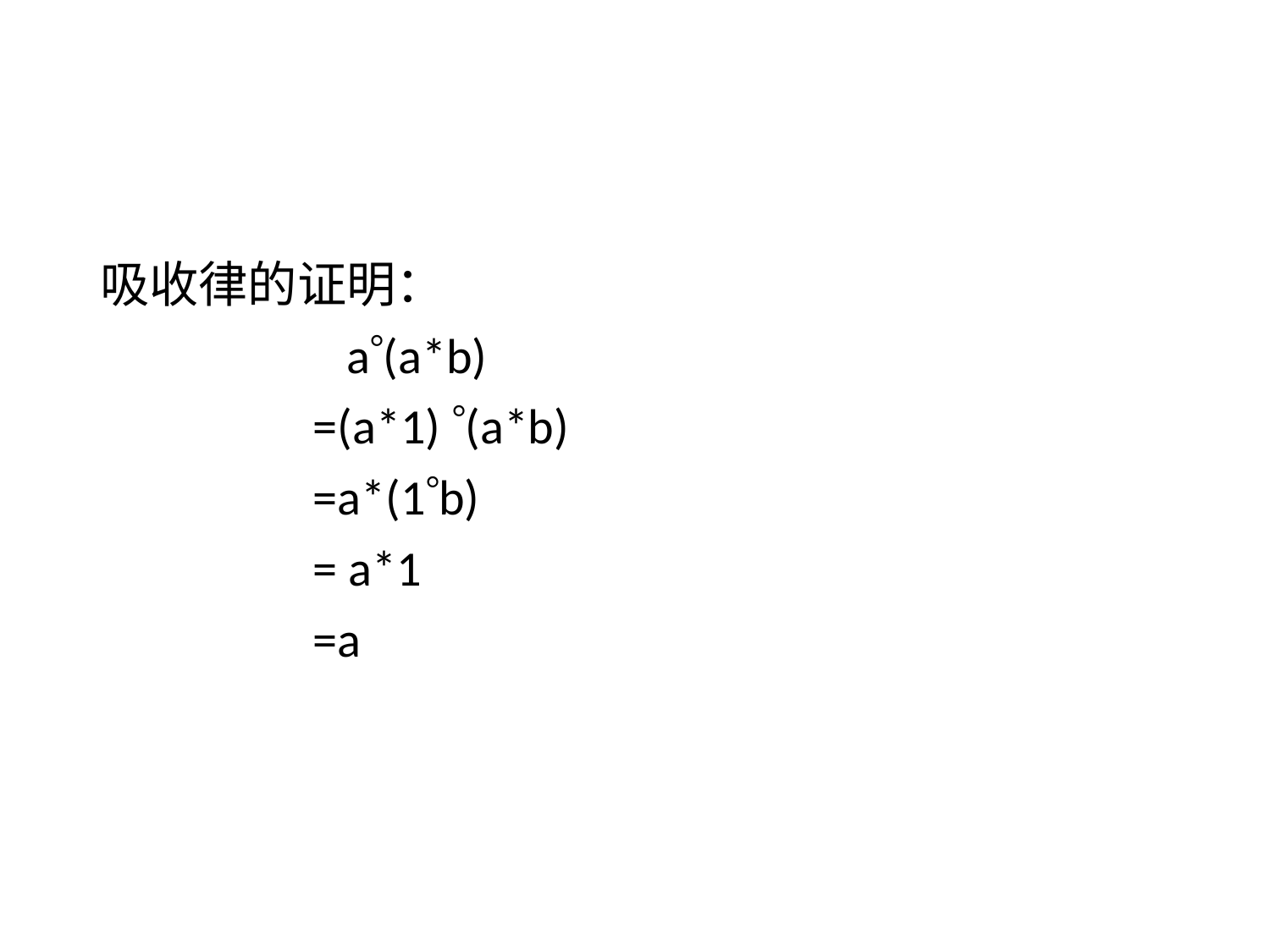

吸收律的证明：
                      a°(a*b)
                   =(a*1) °(a*b)
                   =a*(1°b)
                   = a*1
                   =a